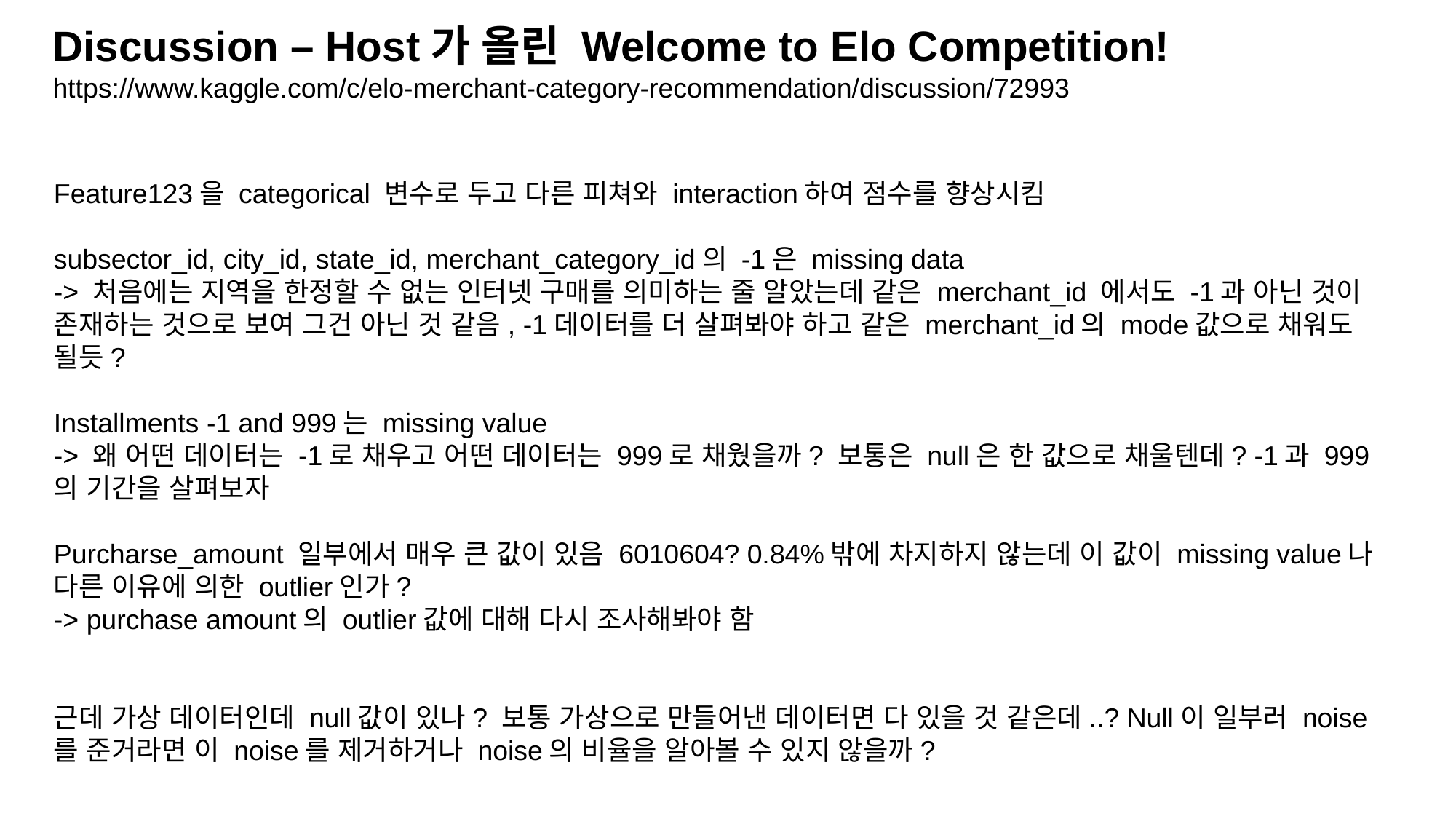

Discussion – Host가 올린 Welcome to Elo Competition!
https://www.kaggle.com/c/elo-merchant-category-recommendation/discussion/72993
Feature123을 categorical 변수로 두고 다른 피쳐와 interaction하여 점수를 향상시킴

subsector_id, city_id, state_id, merchant_category_id의 -1은 missing data
-> 처음에는 지역을 한정할 수 없는 인터넷 구매를 의미하는 줄 알았는데 같은 merchant_id 에서도 -1과 아닌 것이 존재하는 것으로 보여 그건 아닌 것 같음, -1데이터를 더 살펴봐야 하고 같은 merchant_id의 mode값으로 채워도 될듯?

Installments -1 and 999는 missing value
-> 왜 어떤 데이터는 -1로 채우고 어떤 데이터는 999로 채웠을까? 보통은 null은 한 값으로 채울텐데? -1과 999의 기간을 살펴보자

Purcharse_amount 일부에서 매우 큰 값이 있음 6010604? 0.84%밖에 차지하지 않는데 이 값이 missing value나 다른 이유에 의한 outlier인가?
-> purchase amount의 outlier값에 대해 다시 조사해봐야 함

근데 가상 데이터인데 null값이 있나? 보통 가상으로 만들어낸 데이터면 다 있을 것 같은데..? Null이 일부러 noise를 준거라면 이 noise를 제거하거나 noise의 비율을 알아볼 수 있지 않을까?